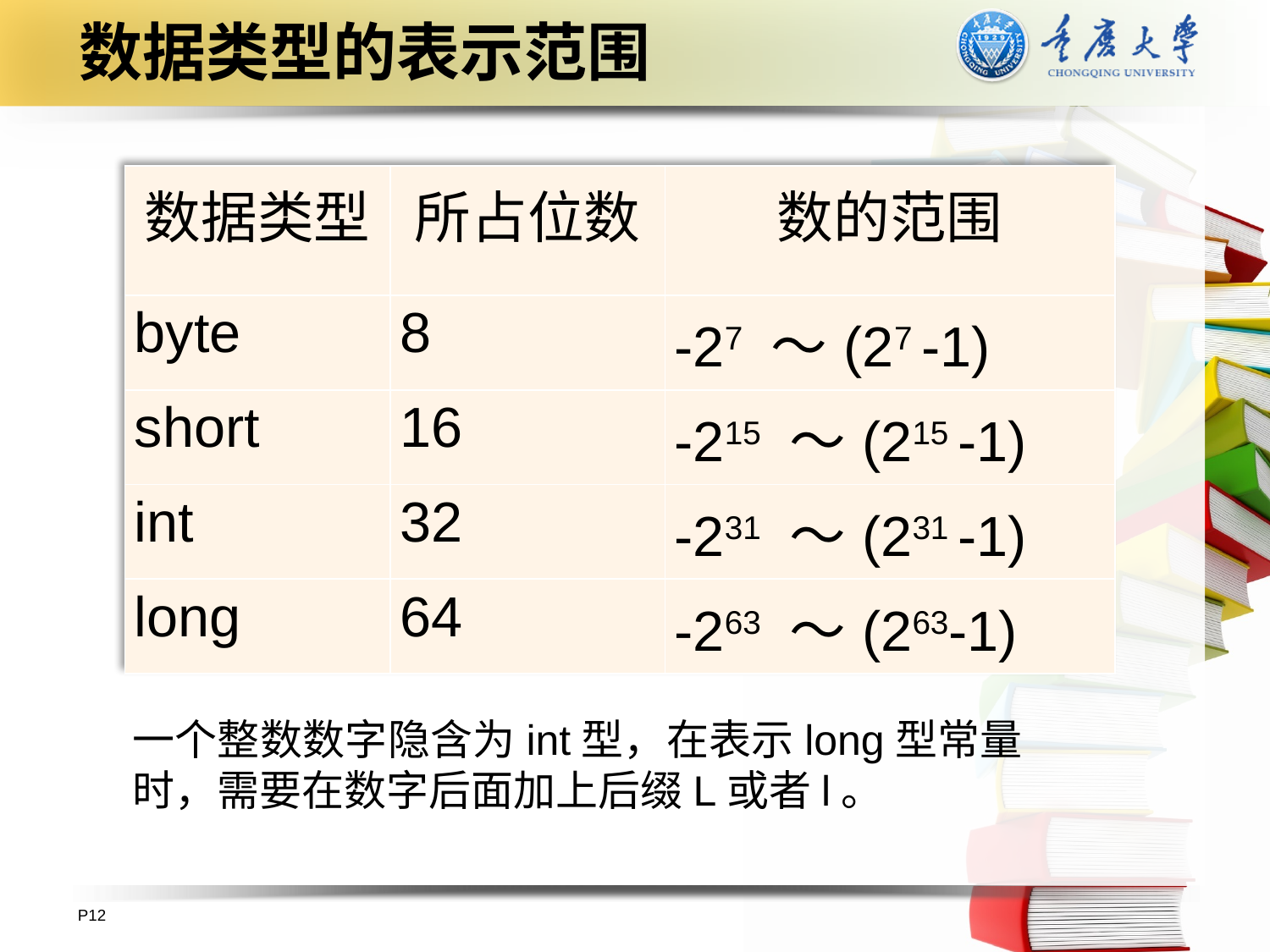

# 数据类型的表示范围

| 数据类型 | 所占位数 | 数的范围 |
| --- | --- | --- |
| byte | 8 | -27 ～(27 -1) |
| short | 16 | -215 ～(215 -1) |
| int | 32 | -231 ～(231 -1) |
| long | 64 | -263 ～(263-1) |
一个整数数字隐含为int型，在表示long型常量时，需要在数字后面加上后缀L或者l。
P12